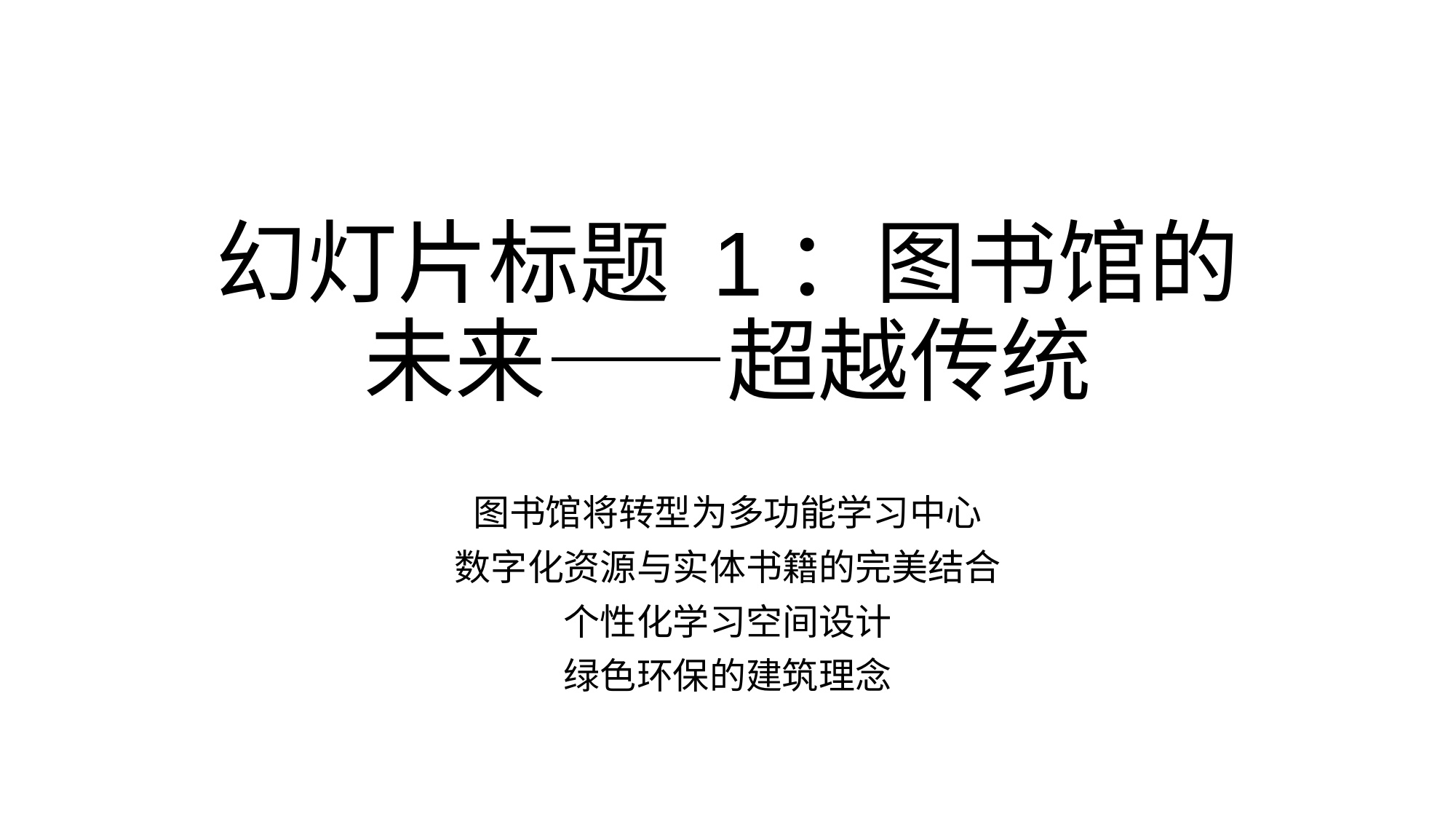

# 幻灯片标题 1：图书馆的未来——超越传统

图书馆将转型为多功能学习中心
数字化资源与实体书籍的完美结合
个性化学习空间设计
绿色环保的建筑理念